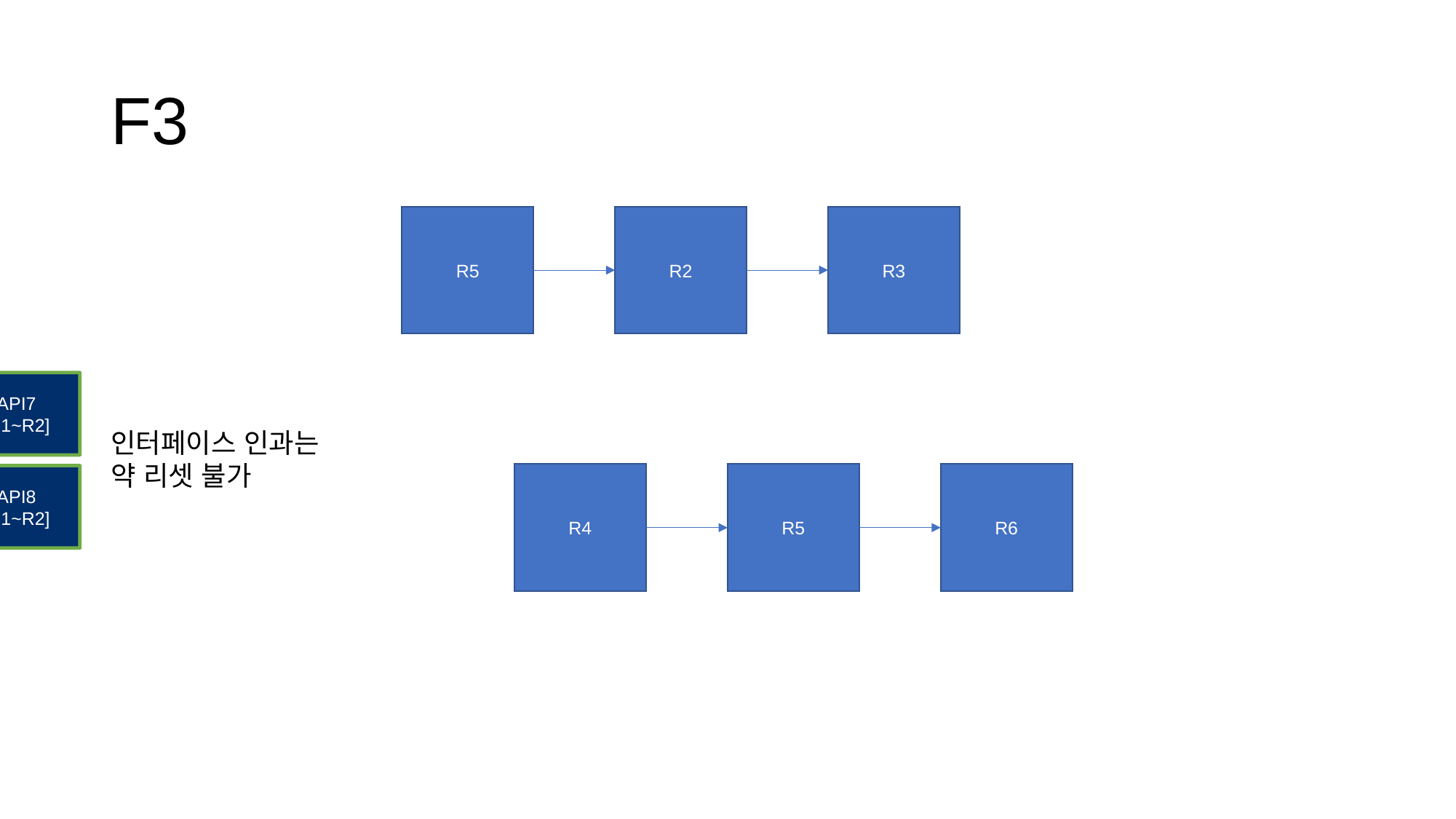

# F3
R5
R2
R3
API7
[R1~R2]
인터페이스 인과는
약 리셋 불가

R4
R5
R6
API8
[R1~R2]